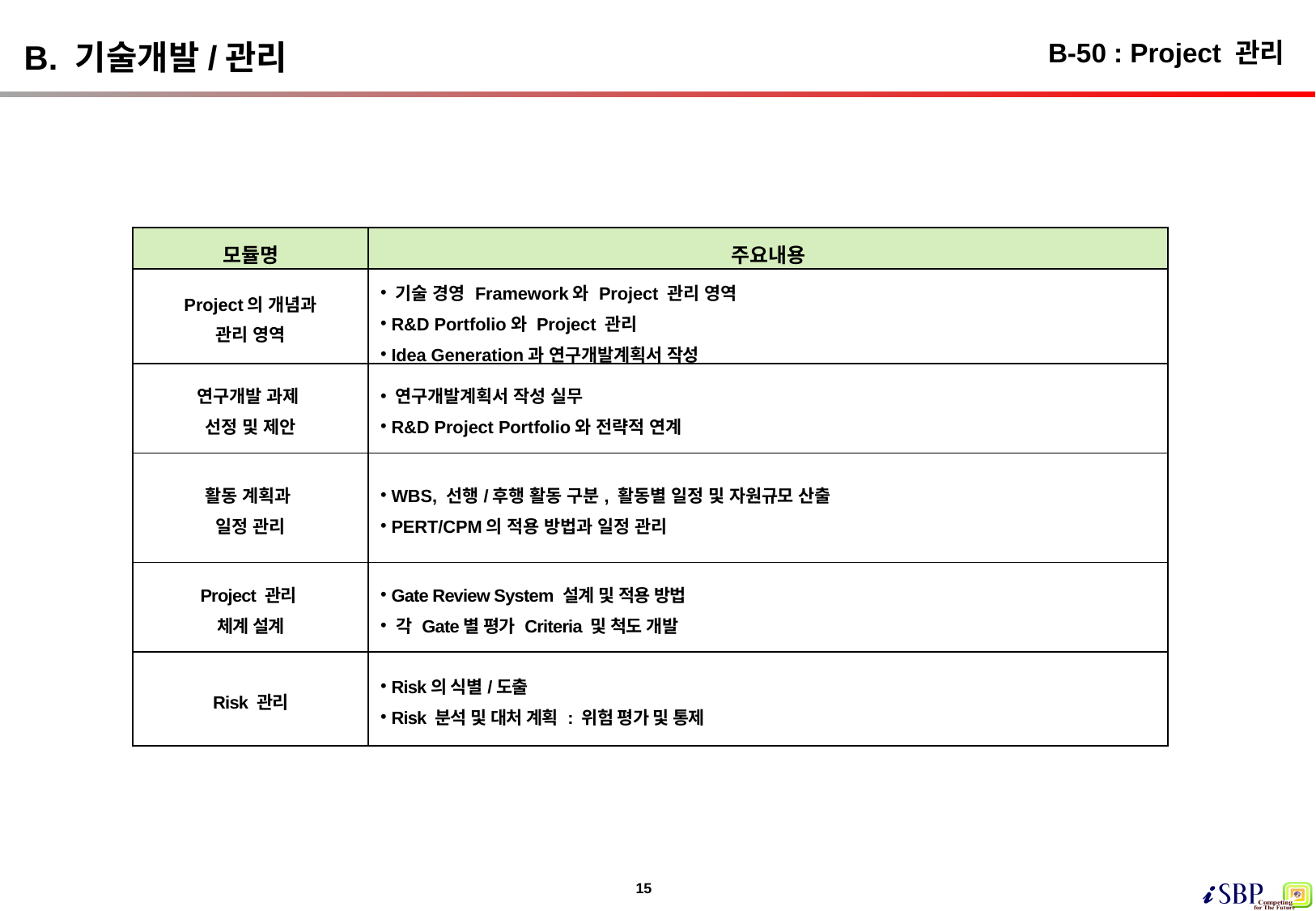

# B-50 : Project 관리
B. 기술개발/관리
| 모듈명 | 주요내용 |
| --- | --- |
| Project의 개념과 관리 영역 | 기술 경영 Framework와 Project 관리 영역 R&D Portfolio와 Project 관리 Idea Generation과 연구개발계획서 작성 |
| 연구개발 과제 선정 및 제안 | 연구개발계획서 작성 실무 R&D Project Portfolio와 전략적 연계 |
| 활동 계획과 일정 관리 | WBS, 선행/후행 활동 구분, 활동별 일정 및 자원규모 산출 PERT/CPM의 적용 방법과 일정 관리 |
| Project 관리 체계 설계 | Gate Review System 설계 및 적용 방법 각 Gate별 평가 Criteria 및 척도 개발 |
| Risk 관리 | Risk의 식별/도출 Risk 분석 및 대처 계획 : 위험 평가 및 통제 |
15